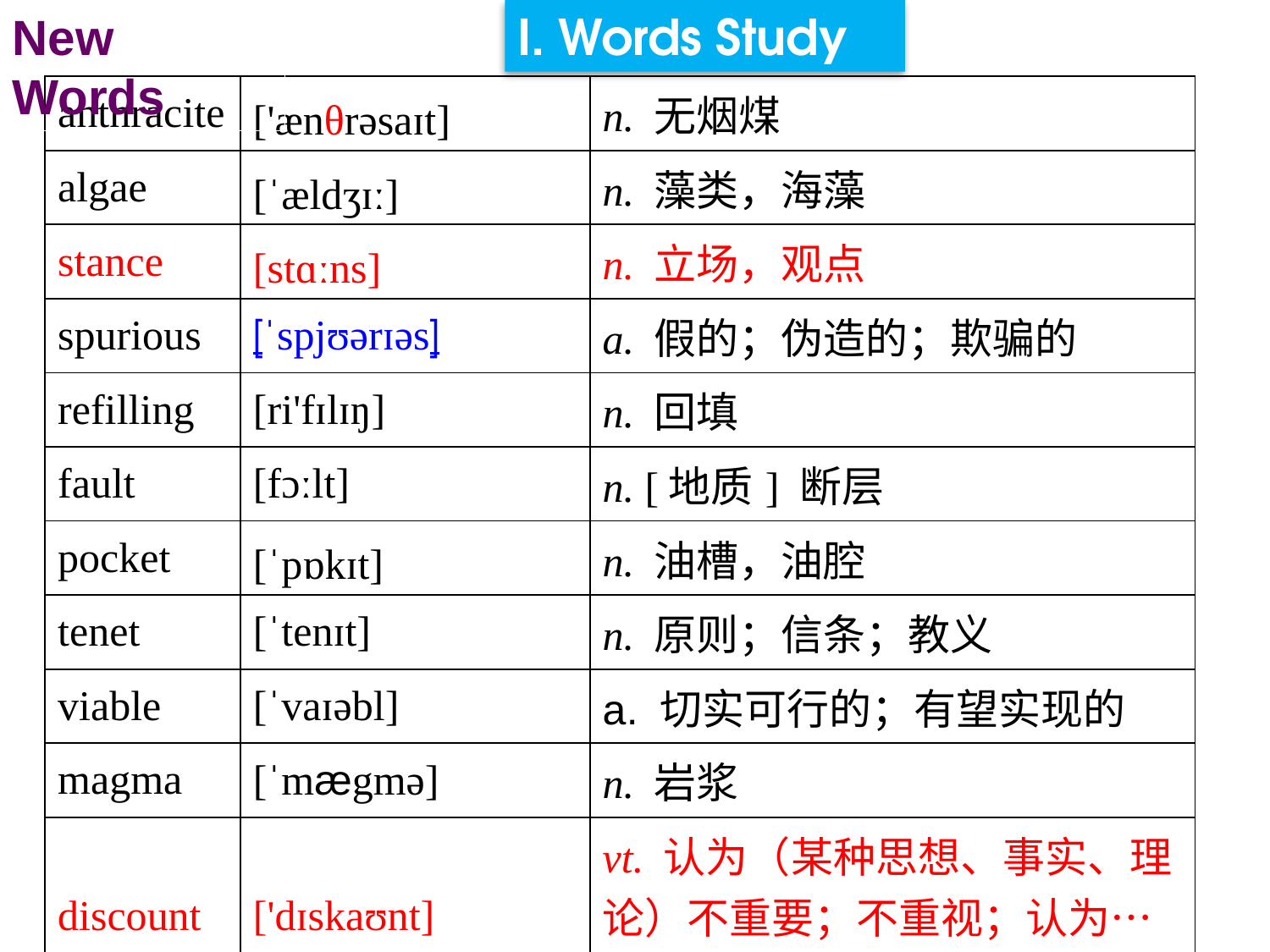

New Words
I. Words Study
| anthracite | ['ænθrəsaɪt] | n. 无烟煤 |
| --- | --- | --- |
| algae | [ˈældʒɪː] | n. 藻类，海藻 |
| stance | [stɑːns] | n. 立场，观点 |
| spurious | [ˈspjʊərɪəs] | a. 假的；伪造的；欺骗的 |
| refilling | [ri'fɪlɪŋ] | n. 回填 |
| fault | [fɔːlt] | n. [地质] 断层 |
| pocket | [ˈpɒkɪt] | n. 油槽，油腔 |
| tenet | [ˈtenɪt] | n. 原则；信条；教义 |
| viable | [ˈvaɪəbl] | 切实可行的；有望实现的 |
| magma | [ˈmægmə] | n. 岩浆 |
| discount | ['dɪskaʊnt] | vt. 认为（某种思想、事实、理论）不重要；不重视；认为……不相关 |